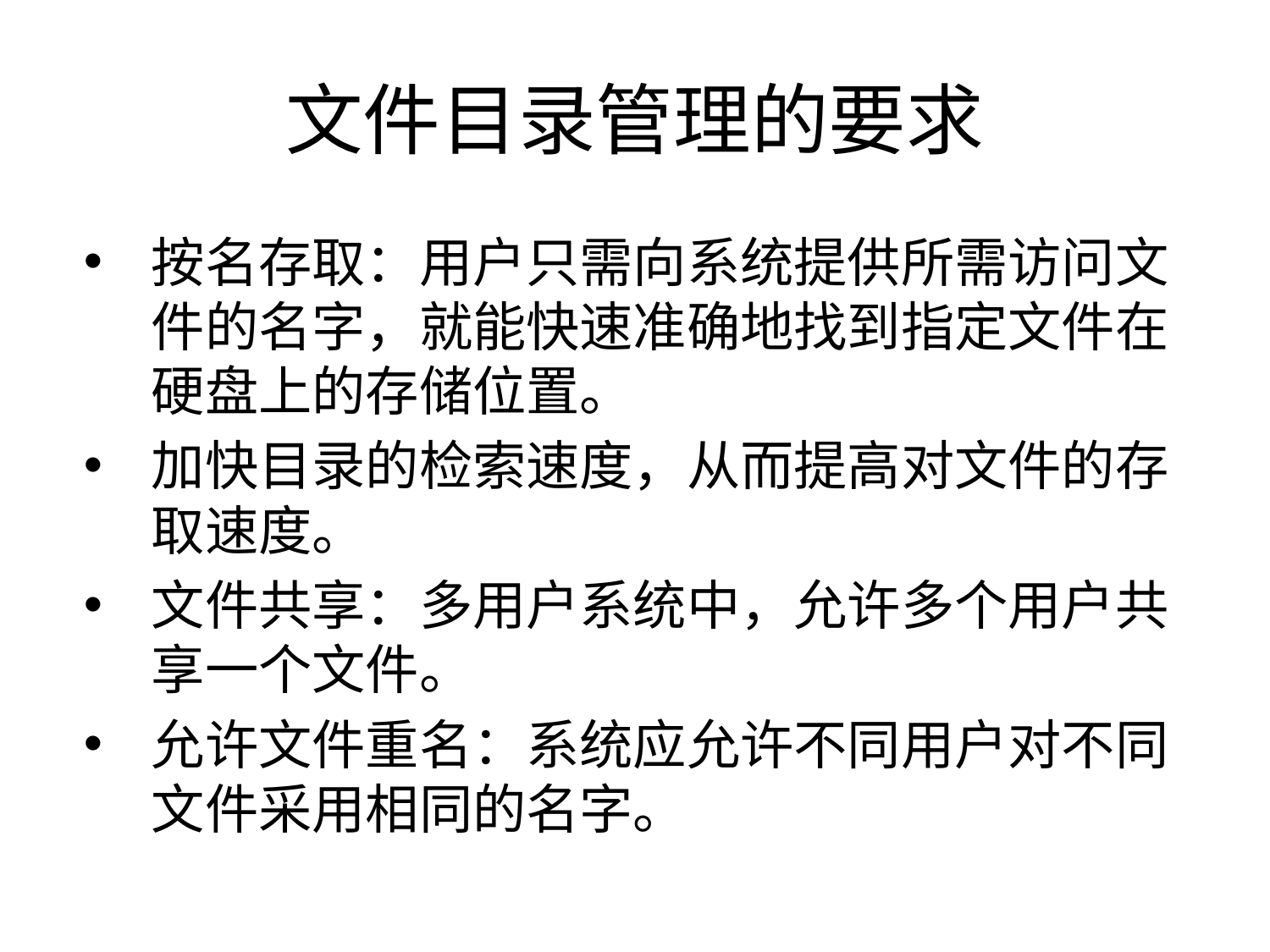

# 文件目录管理的要求
按名存取：用户只需向系统提供所需访问文件的名字，就能快速准确地找到指定文件在硬盘上的存储位置。
加快目录的检索速度，从而提高对文件的存取速度。
文件共享：多用户系统中，允许多个用户共享一个文件。
允许文件重名：系统应允许不同用户对不同文件采用相同的名字。